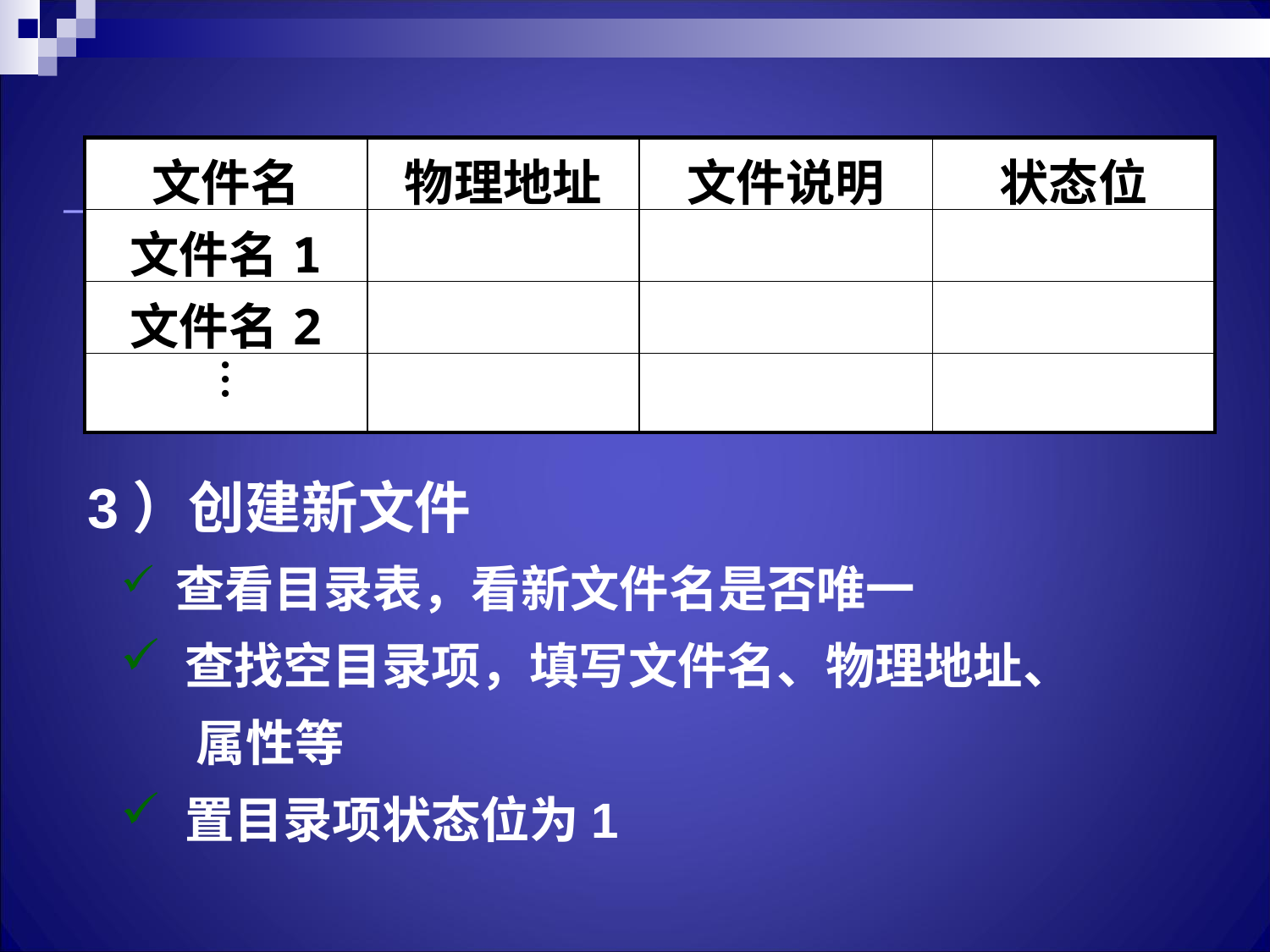

| 文件名 | 物理地址 | 文件说明 | 状态位 |
| --- | --- | --- | --- |
| 文件名1 |  |  |  |
| 文件名2 |  |  |  |
|  |  |  |  |
…
3）创建新文件
 查看目录表，看新文件名是否唯一
 查找空目录项，填写文件名、物理地址、
   属性等
 置目录项状态位为1